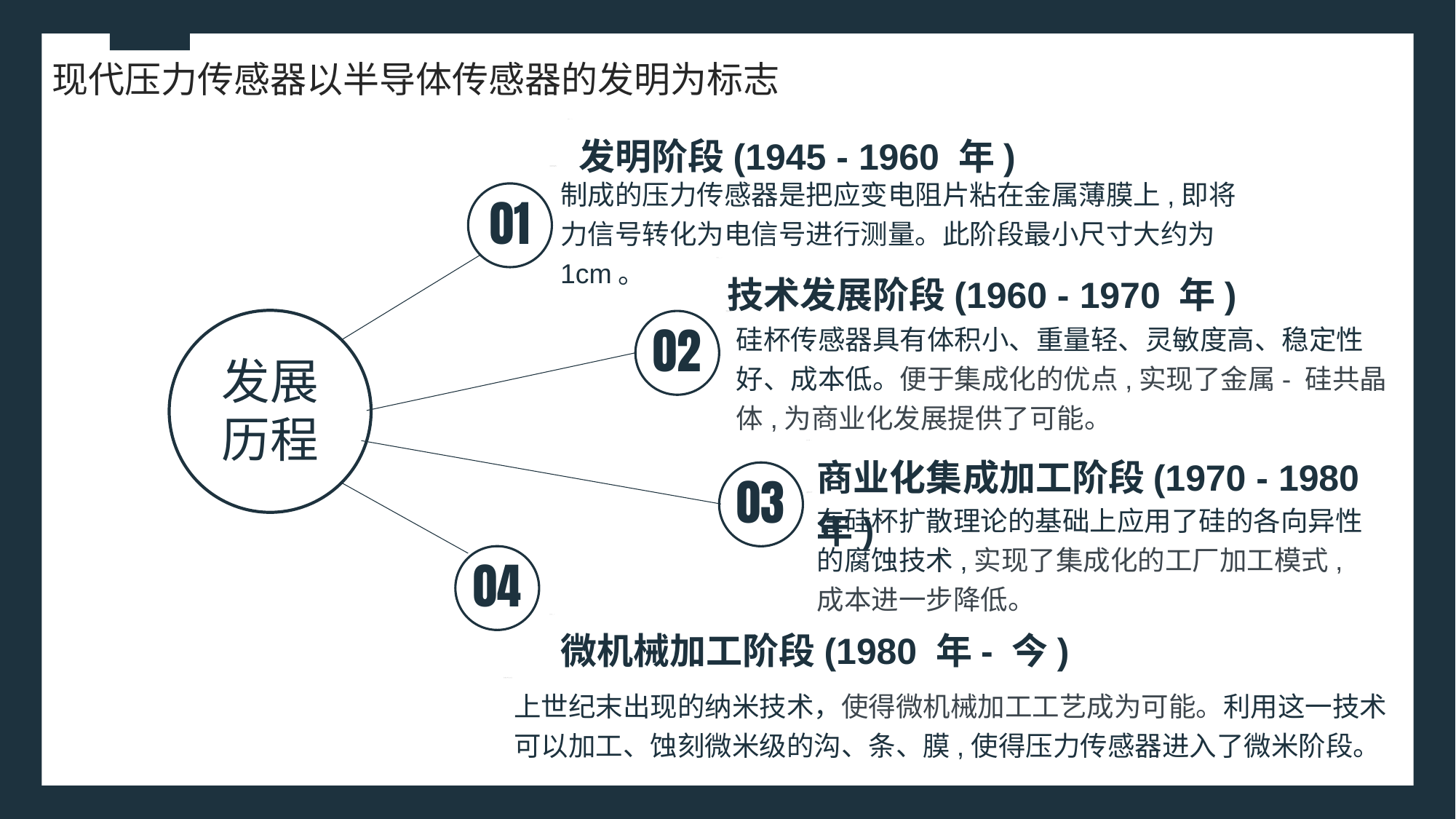

现代压力传感器以半导体传感器的发明为标志
发明阶段(1945 - 1960 年)
制成的压力传感器是把应变电阻片粘在金属薄膜上,即将力信号转化为电信号进行测量。此阶段最小尺寸大约为1cm。

01
技术发展阶段(1960 - 1970 年)
硅杯传感器具有体积小、重量轻、灵敏度高、稳定性好、成本低。便于集成化的优点,实现了金属- 硅共晶体,为商业化发展提供了可能。

02
发展历程
商业化集成加工阶段(1970 - 1980 年)
在硅杯扩散理论的基础上应用了硅的各向异性的腐蚀技术,实现了集成化的工厂加工模式,成本进一步降低。

03

04
微机械加工阶段(1980 年- 今)
上世纪末出现的纳米技术，使得微机械加工工艺成为可能。利用这一技术可以加工、蚀刻微米级的沟、条、膜,使得压力传感器进入了微米阶段。